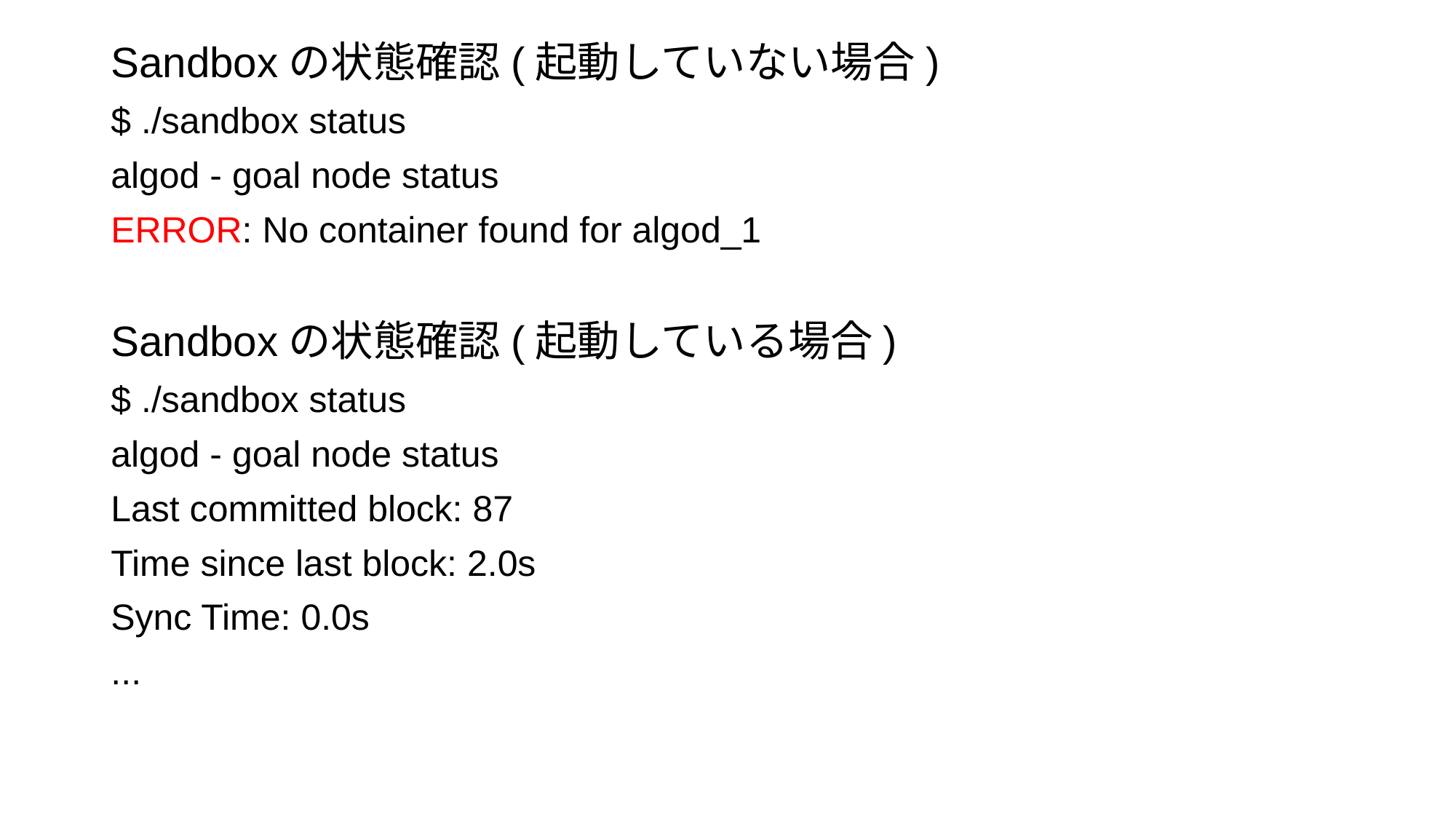

Sandboxの状態確認(起動していない場合)
$ ./sandbox status
algod - goal node status
ERROR: No container found for algod_1

Sandboxの状態確認(起動している場合)
$ ./sandbox status
algod - goal node status
Last committed block: 87
Time since last block: 2.0s
Sync Time: 0.0s
...